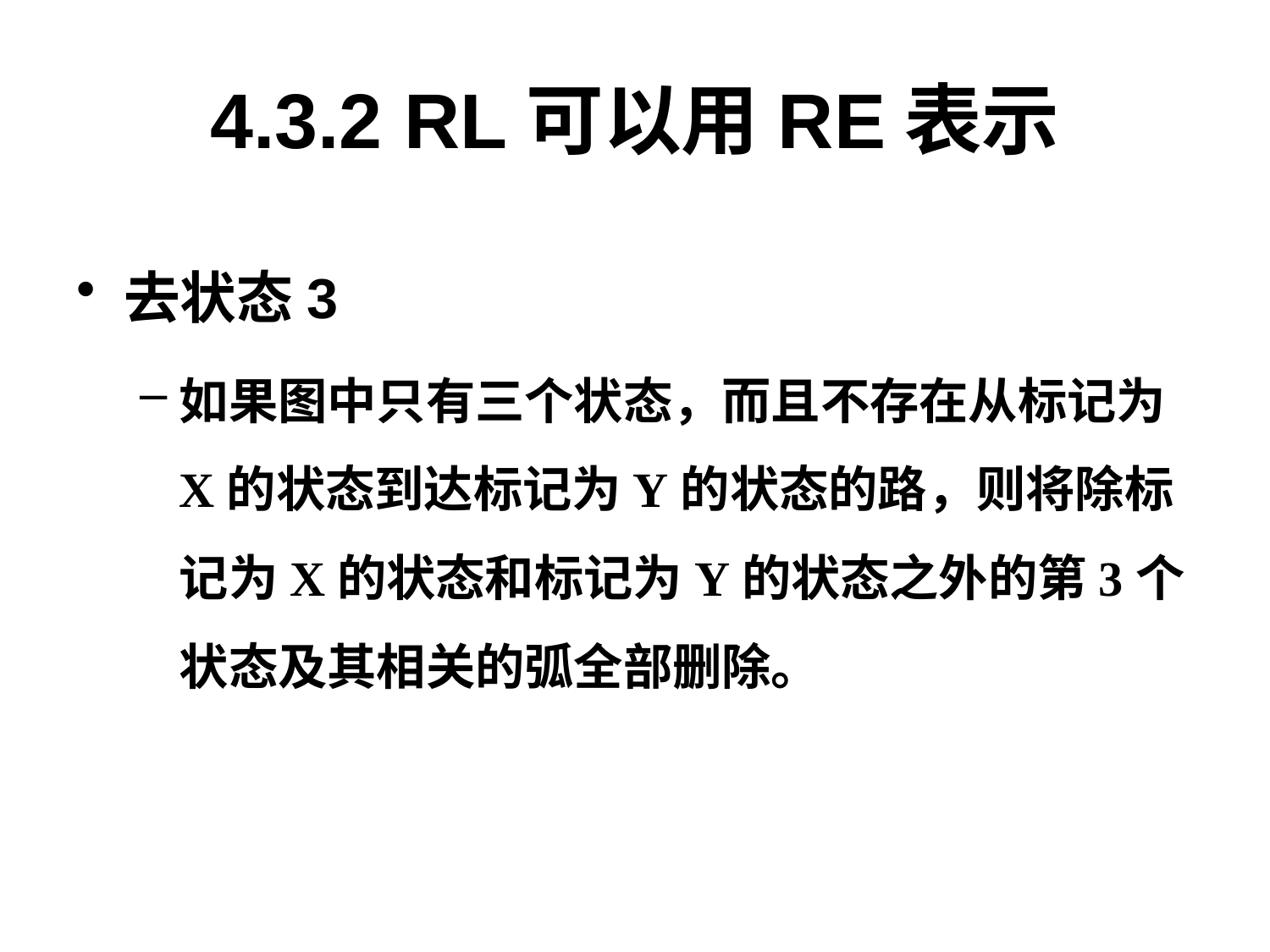

# 4.3.2 RL可以用RE表示
去状态3
如果图中只有三个状态，而且不存在从标记为X的状态到达标记为Y的状态的路，则将除标记为X的状态和标记为Y的状态之外的第3个状态及其相关的弧全部删除。

50